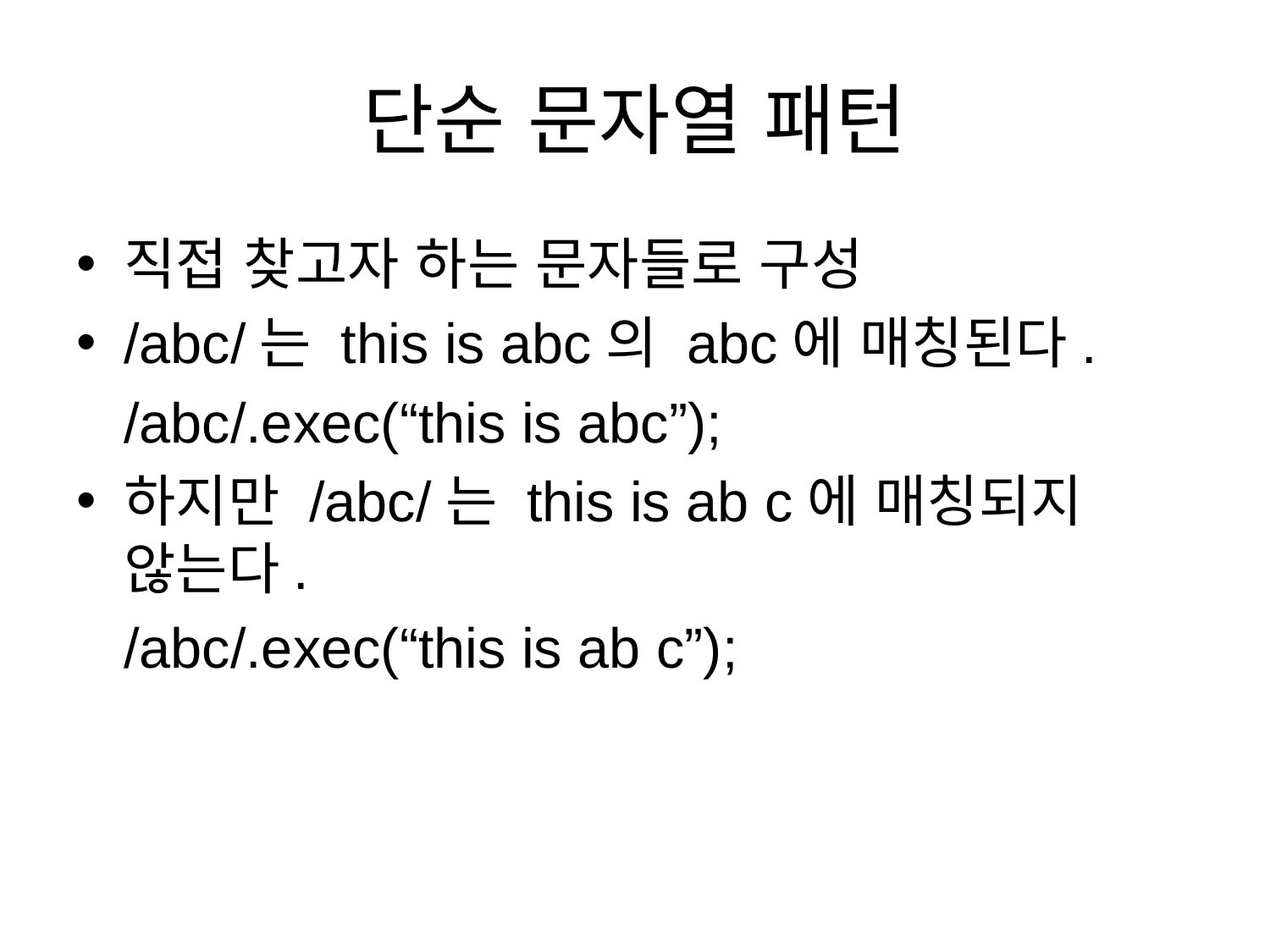

# 단순 문자열 패턴
직접 찾고자 하는 문자들로 구성
/abc/는 this is abc의 abc에 매칭된다.
	/abc/.exec(“this is abc”);
하지만 /abc/는 this is ab c에 매칭되지 않는다.
	/abc/.exec(“this is ab c”);